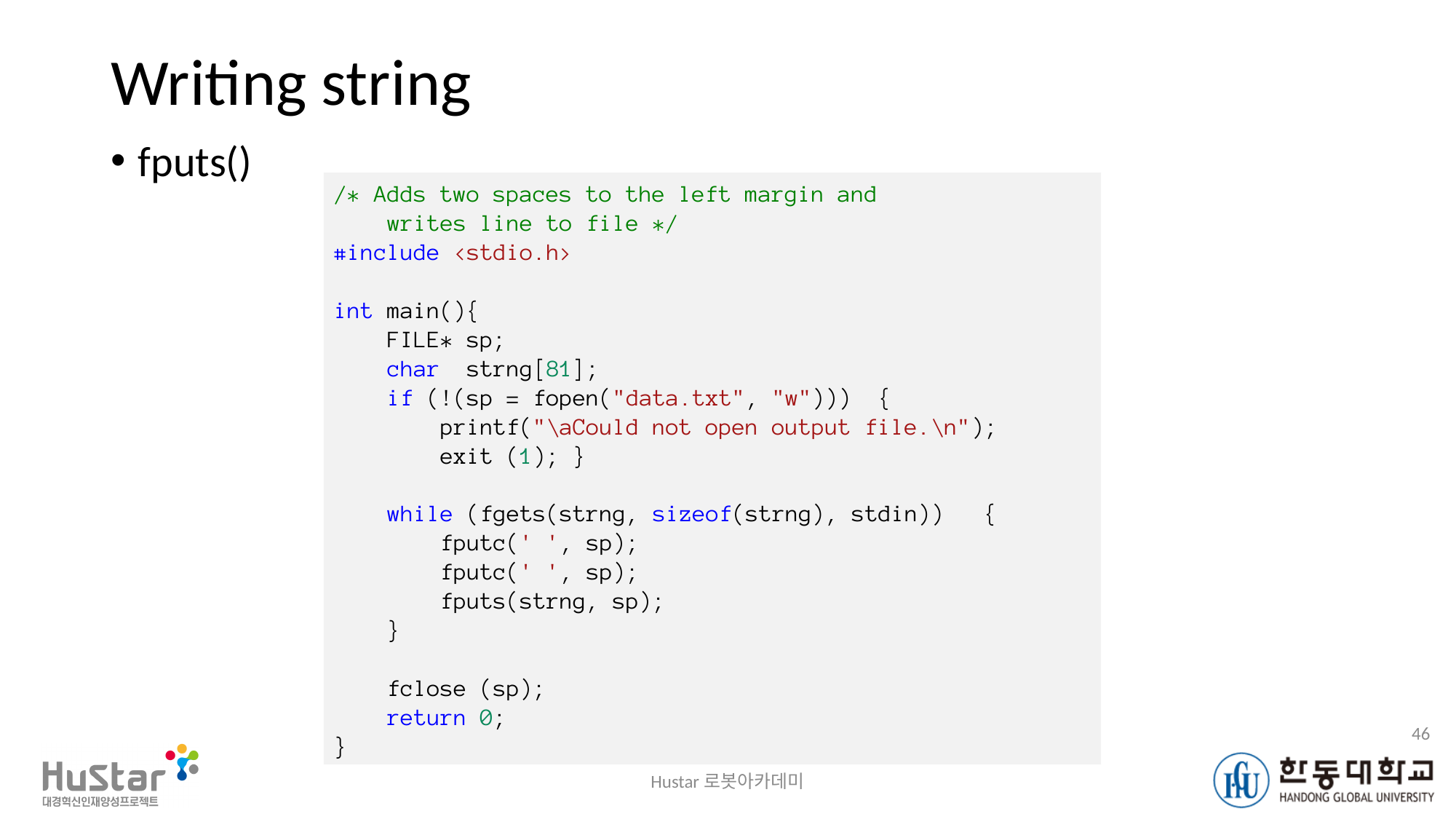

# Writing string
fputs()
/* Adds two spaces to the left margin and
    writes line to file */
#include <stdio.h>
int main(){
    FILE* sp;
    char  strng[81];
    if (!(sp = fopen("data.txt", "w")))  {
        printf("\aCould not open output file.\n");
        exit (1); }
    while (fgets(strng, sizeof(strng), stdin))   {
        fputc(' ', sp);
        fputc(' ', sp);
        fputs(strng, sp);
    }
    fclose (sp);
    return 0;
}
46
Hustar로봇아카데미